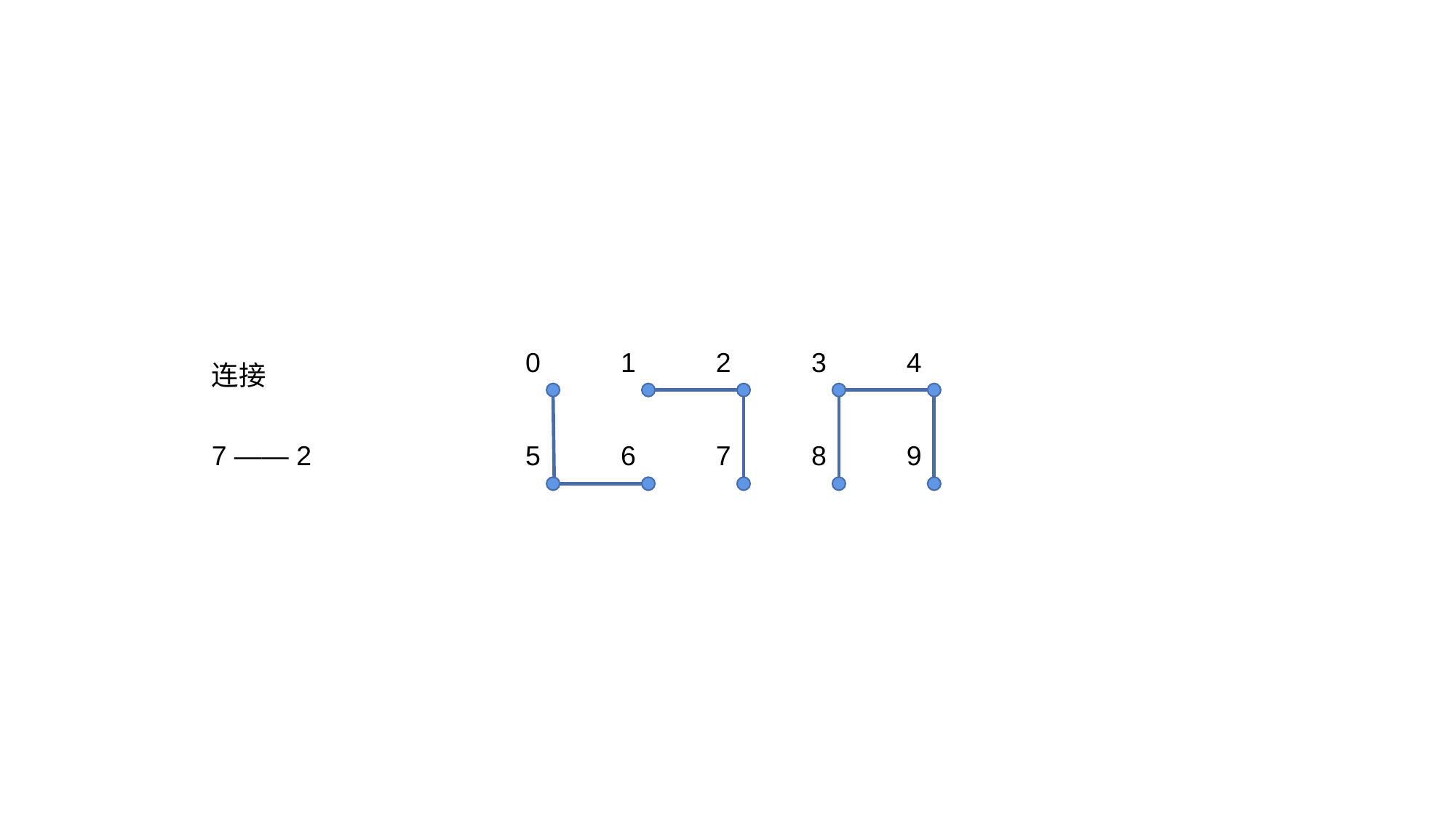

0

1

2

3

4

连接
7 —— 2
5

6

7

8

9